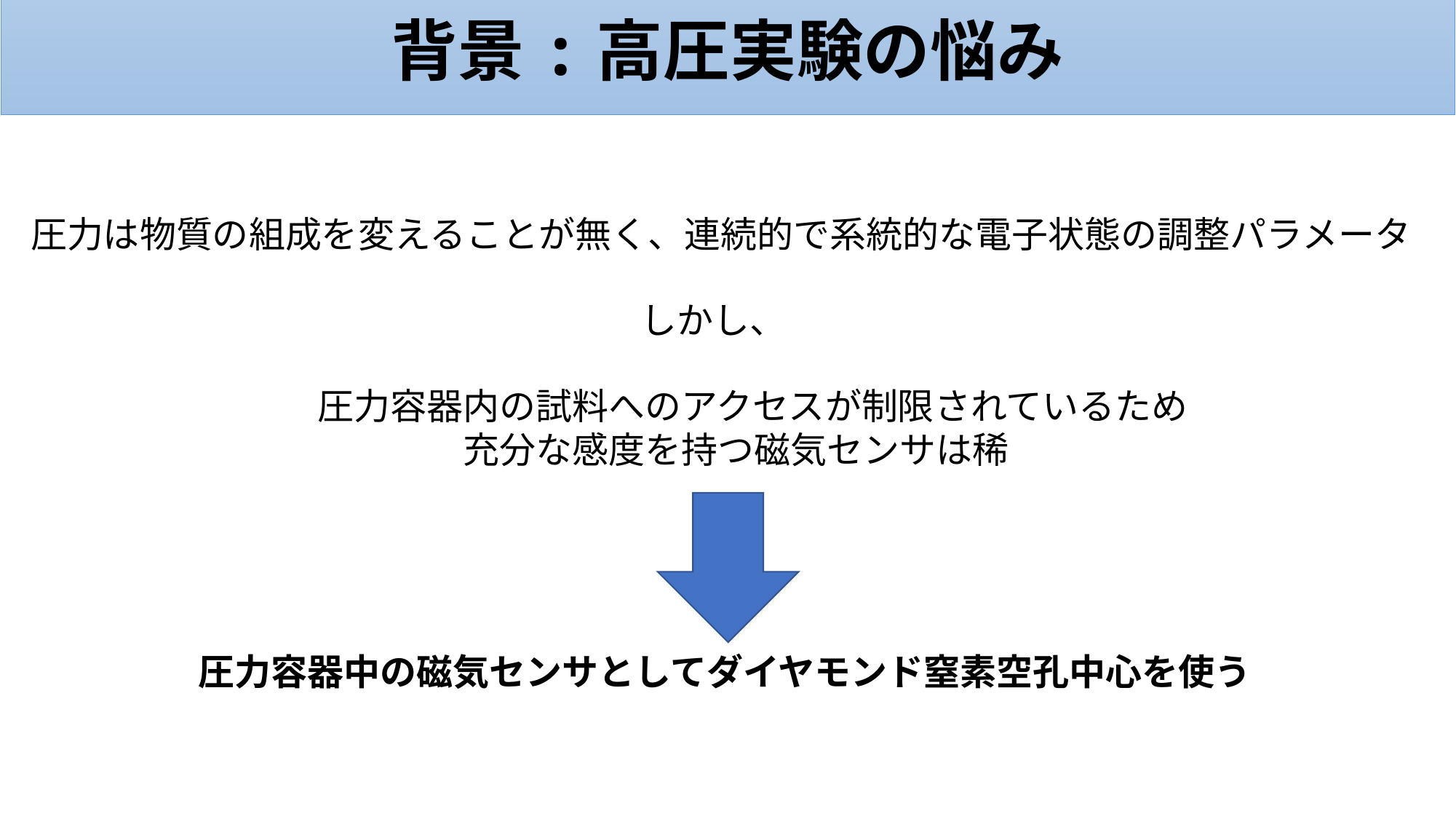

# 背景:高圧実験の悩み

2
圧力は物質の組成を変えることが無く、連続的で系統的な電子状態の調整パラメータ
しかし、
圧力容器内の試料へのアクセスが制限されているため
　　　　充分な感度を持つ磁気センサは稀

圧力容器中の磁気センサとしてダイヤモンド窒素空孔中心を使う